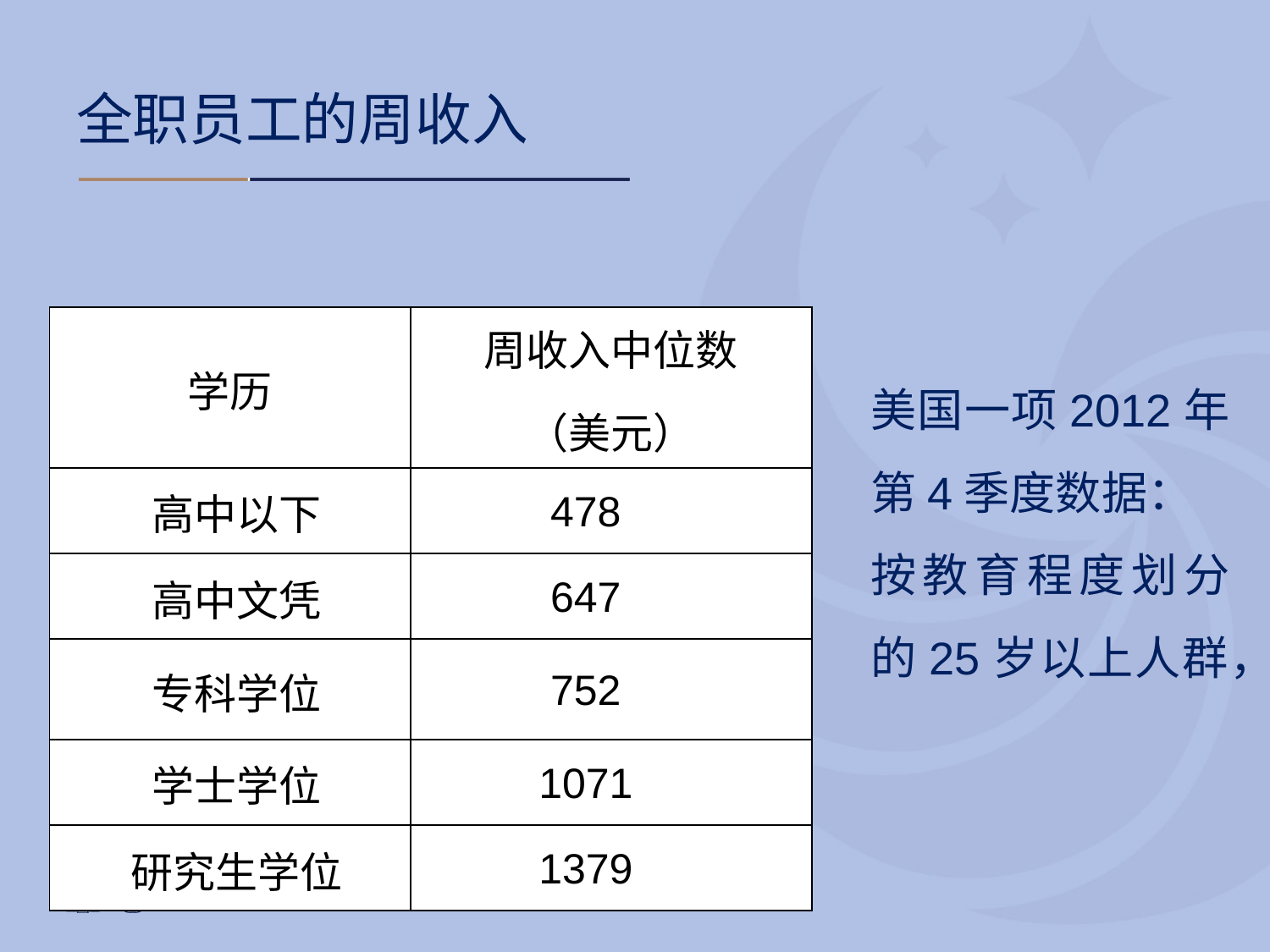

# 全职员工的周收入
| 学历 | 周收入中位数 （美元） |
| --- | --- |
| 高中以下 | 478 |
| 高中文凭 | 647 |
| 专科学位 | 752 |
| 学士学位 | 1071 |
| 研究生学位 | 1379 |
美国一项2012年第4季度数据：
按教育程度划分的25岁以上人群，